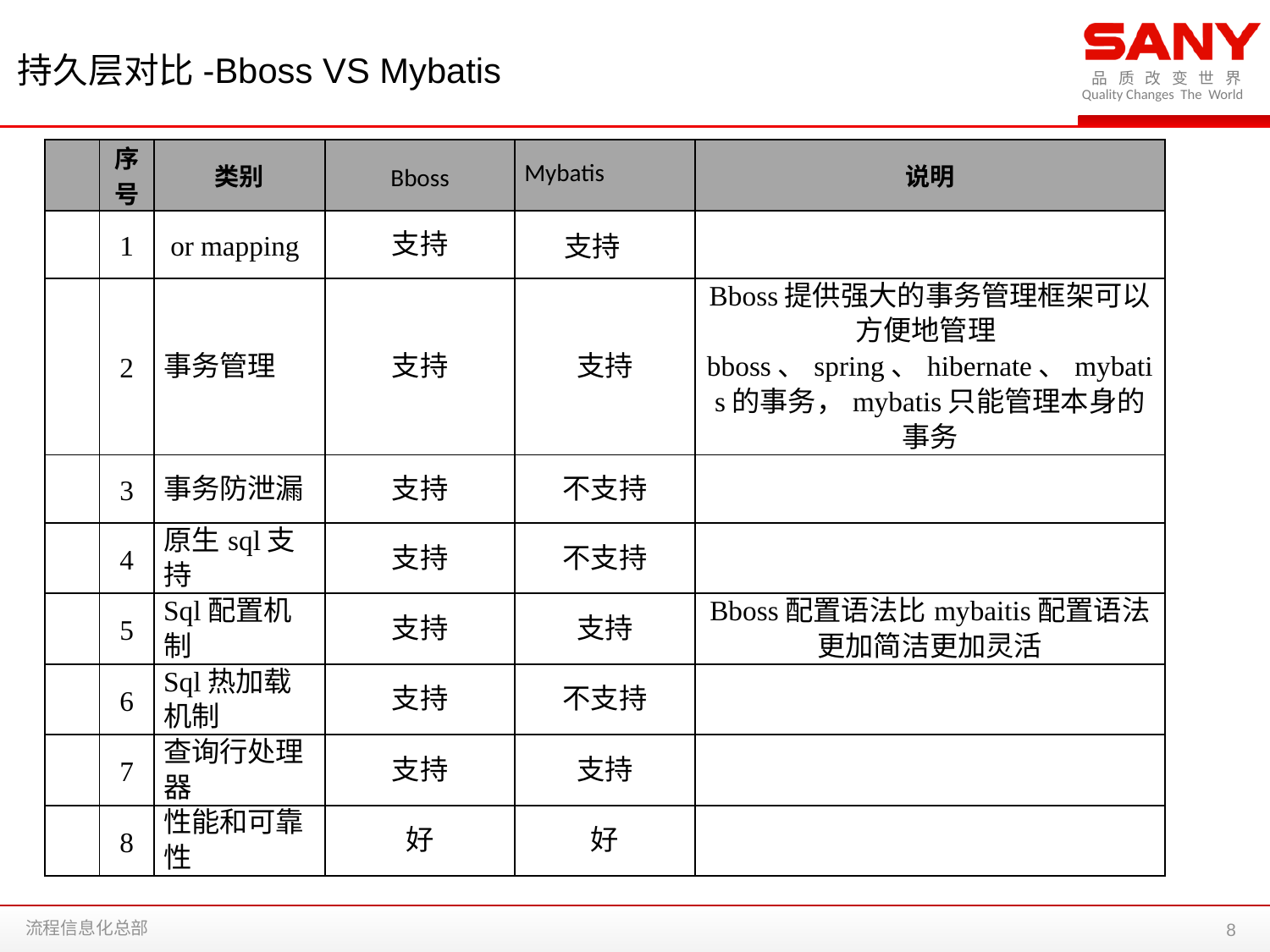

持久层对比-Bboss VS Mybatis
|  | 序号 | 类别 | Bboss | Mybatis | 说明 |
| --- | --- | --- | --- | --- | --- |
|  | 1 | or mapping | 支持 | 支持 |  |
|  | 2 | 事务管理 | 支持 | 支持 | Bboss提供强大的事务管理框架可以方便地管理bboss、spring、hibernate、mybatis的事务，mybatis只能管理本身的事务 |
|  | 3 | 事务防泄漏 | 支持 | 不支持 |  |
|  | 4 | 原生sql支持 | 支持 | 不支持 |  |
|  | 5 | Sql配置机制 | 支持 | 支持 | Bboss配置语法比mybaitis配置语法更加简洁更加灵活 |
|  | 6 | Sql热加载机制 | 支持 | 不支持 |  |
|  | 7 | 查询行处理器 | 支持 | 支持 |  |
|  | 8 | 性能和可靠性 | 好 | 好 |  |
8
流程信息化总部